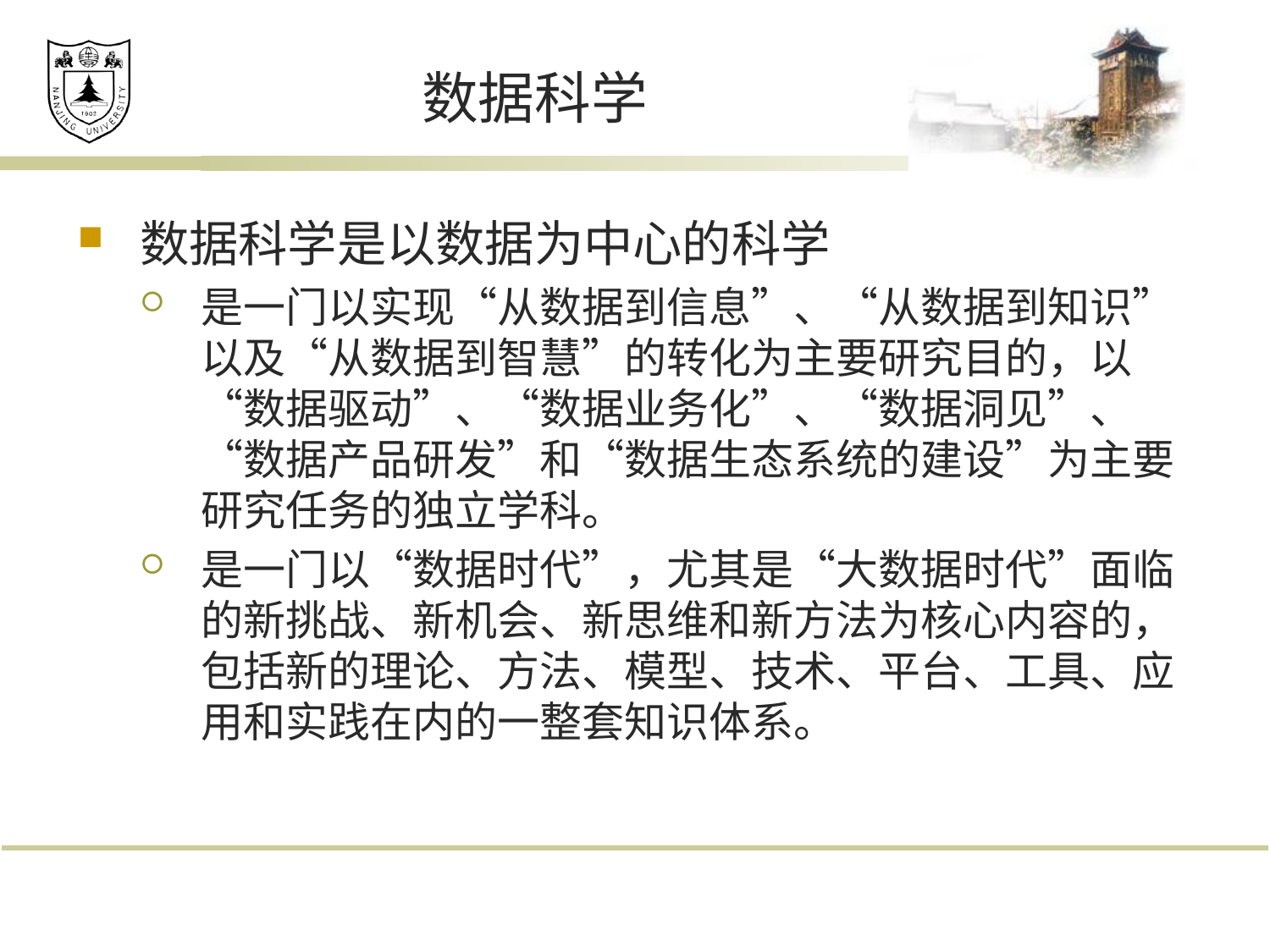

# 数据科学
数据科学是以数据为中心的科学
是一门以实现“从数据到信息”、“从数据到知识”以及“从数据到智慧”的转化为主要研究目的，以“数据驱动”、“数据业务化”、“数据洞见”、“数据产品研发”和“数据生态系统的建设”为主要研究任务的独立学科。
是一门以“数据时代”，尤其是“大数据时代”面临的新挑战、新机会、新思维和新方法为核心内容的，包括新的理论、方法、模型、技术、平台、工具、应用和实践在内的一整套知识体系。